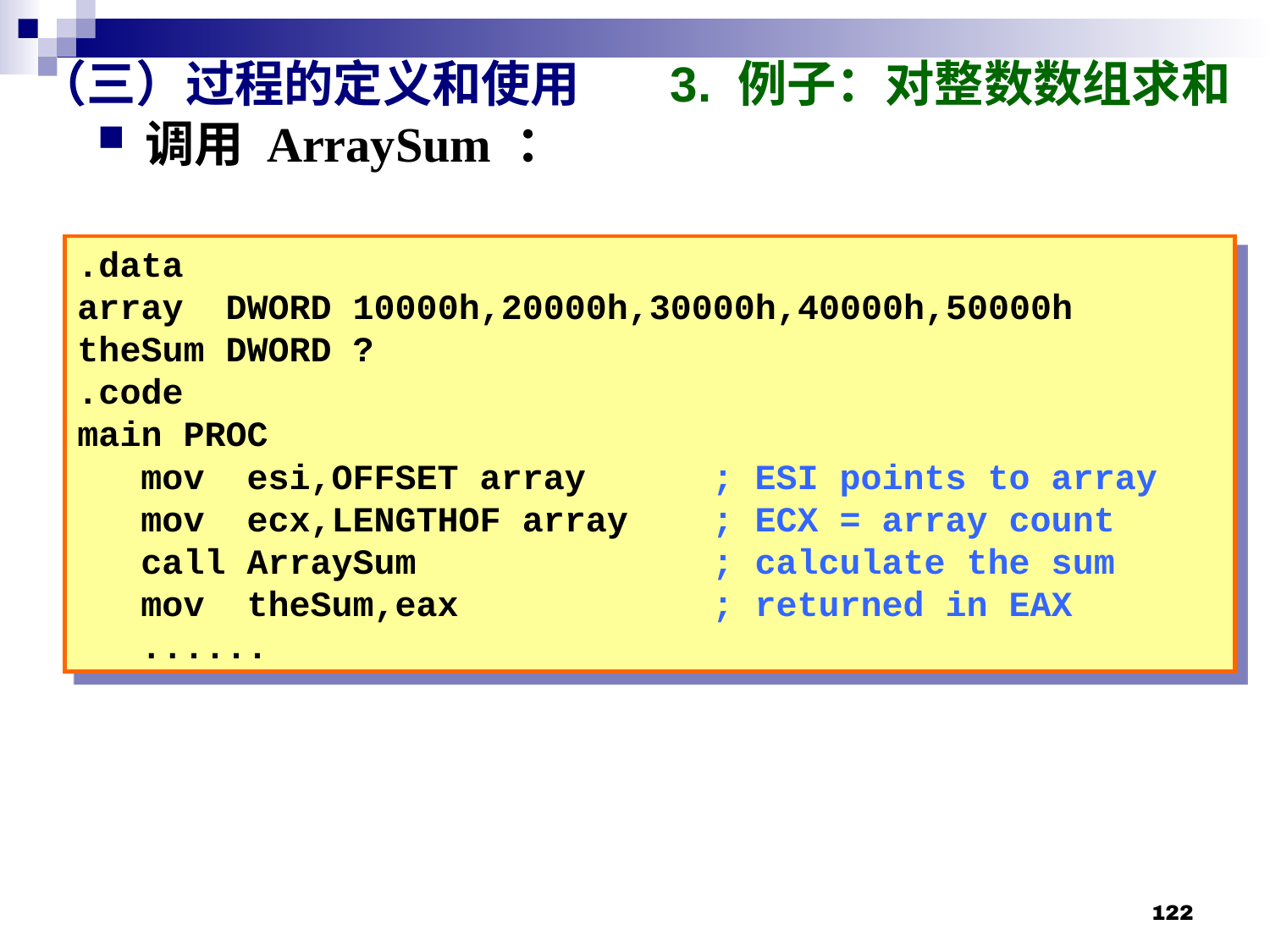

# （三）过程的定义和使用       3. 例子：对整数数组求和
调用 ArraySum ：
.data
array  DWORD 10000h,20000h,30000h,40000h,50000h
theSum DWORD ?
.code
main PROC
   mov  esi,OFFSET array	; ESI points to array
   mov  ecx,LENGTHOF array	; ECX = array count
   call ArraySum			; calculate the sum
   mov  theSum,eax		; returned in EAX
   ......
122